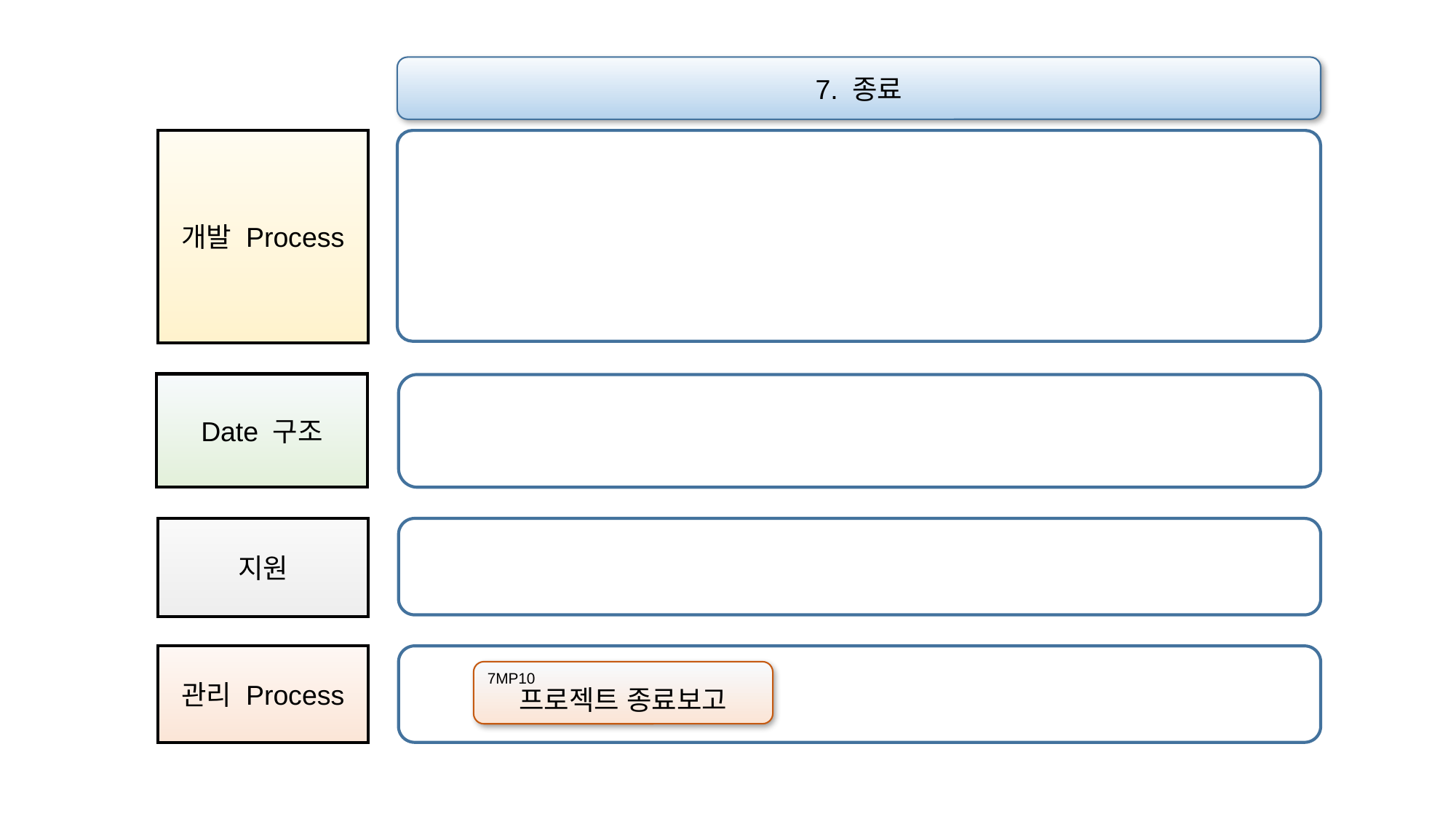

7. 종료
개발 Process

Date 구조

지원

관리 Process

프로젝트 종료보고
7MP10